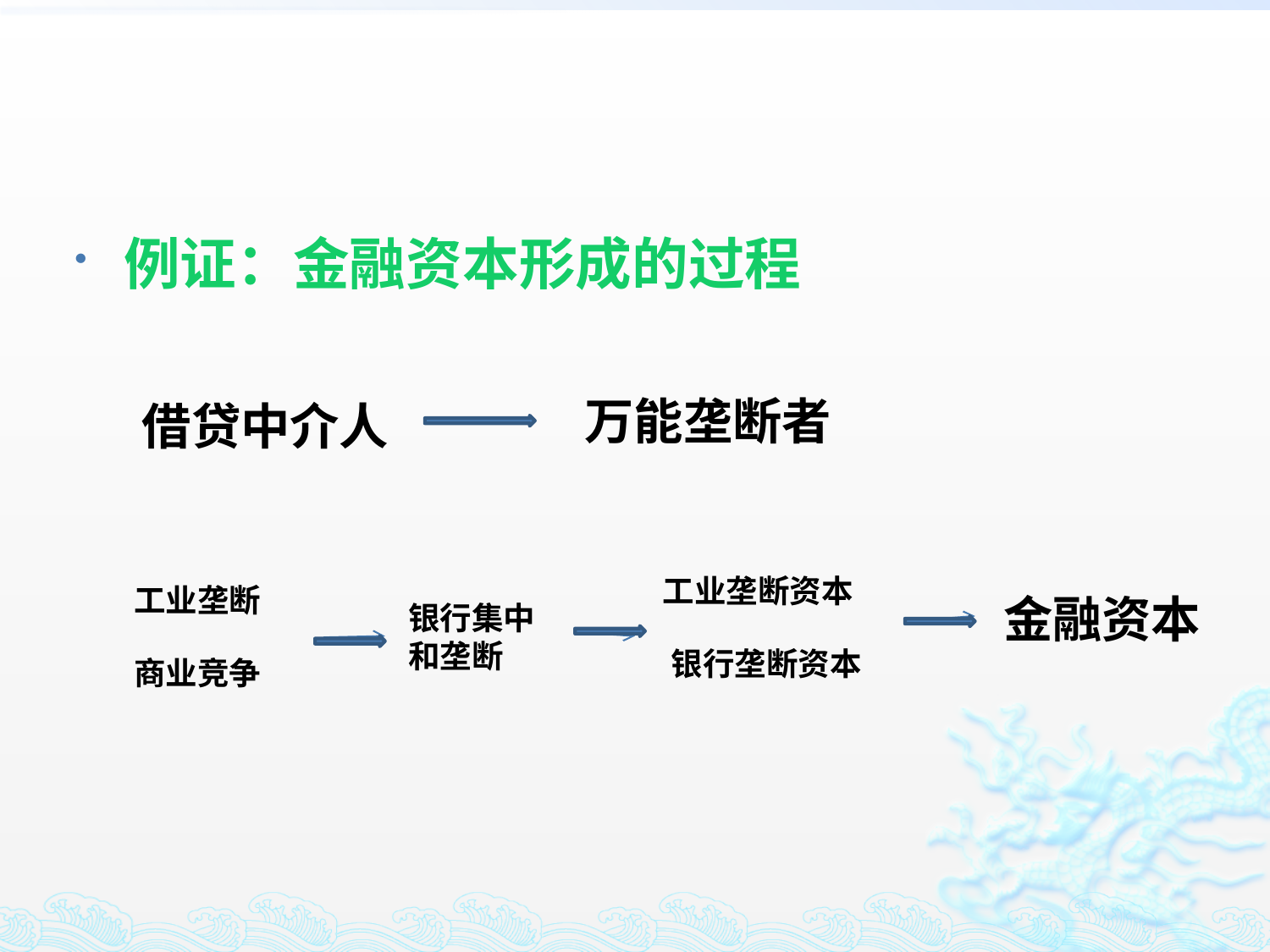

例证：金融资本形成的过程
万能垄断者
借贷中介人

工业垄断资本
工业垄断
金融资本
银行集中和垄断

银行垄断资本
商业竞争